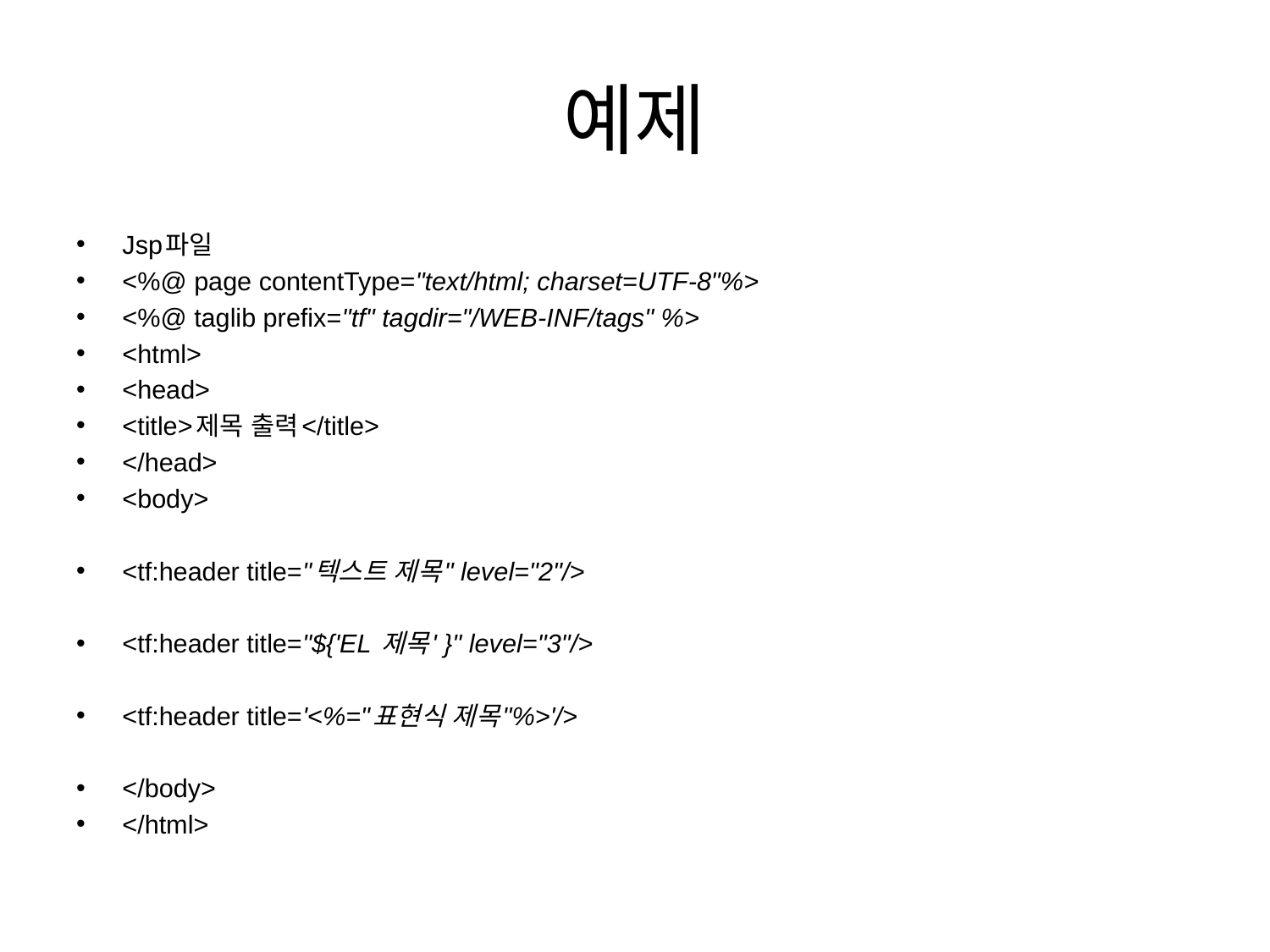

# 예제
Jsp파일
<%@ page contentType="text/html; charset=UTF-8"%>
<%@ taglib prefix="tf" tagdir="/WEB-INF/tags" %>
<html>
<head>
<title>제목 출력</title>
</head>
<body>

<tf:header title="텍스트 제목" level="2"/>

<tf:header title="${'EL 제목' }" level="3"/>

<tf:header title='<%="표현식 제목"%>'/>

</body>
</html>